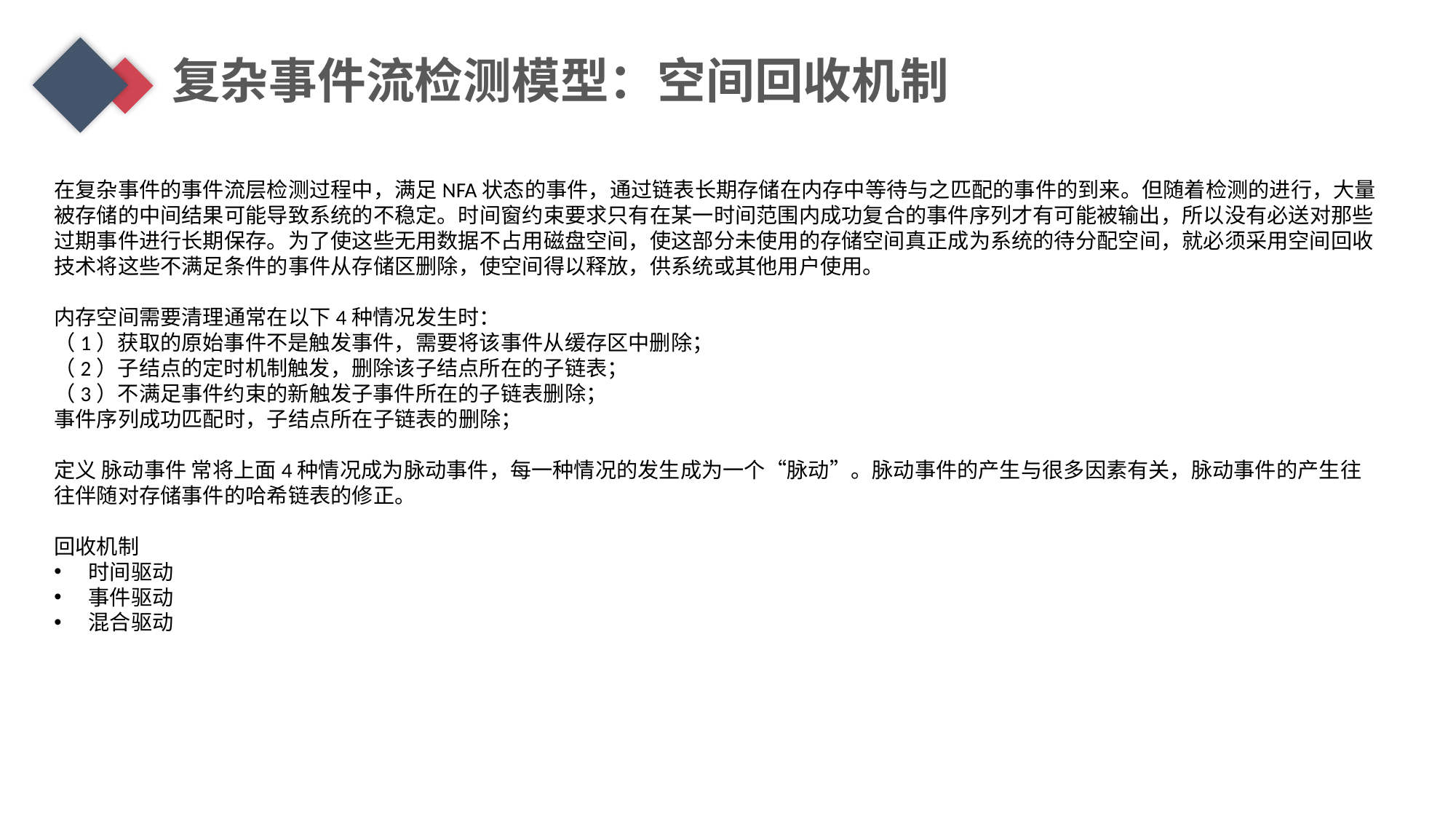

复杂事件流检测模型：空间回收机制

在复杂事件的事件流层检测过程中，满足NFA状态的事件，通过链表长期存储在内存中等待与之匹配的事件的到来。但随着检测的进行，大量被存储的中间结果可能导致系统的不稳定。时间窗约束要求只有在某一时间范围内成功复合的事件序列才有可能被输出，所以没有必送对那些过期事件进行长期保存。为了使这些无用数据不占用磁盘空间，使这部分未使用的存储空间真正成为系统的待分配空间，就必须采用空间回收技术将这些不满足条件的事件从存储区删除，使空间得以释放，供系统或其他用户使用。

内存空间需要清理通常在以下4种情况发生时：
（1）获取的原始事件不是触发事件，需要将该事件从缓存区中删除；
（2）子结点的定时机制触发，删除该子结点所在的子链表；
（3）不满足事件约束的新触发子事件所在的子链表删除；
事件序列成功匹配时，子结点所在子链表的删除；

定义 脉动事件 常将上面4种情况成为脉动事件，每一种情况的发生成为一个“脉动”。脉动事件的产生与很多因素有关，脉动事件的产生往往伴随对存储事件的哈希链表的修正。

回收机制
时间驱动
事件驱动
混合驱动